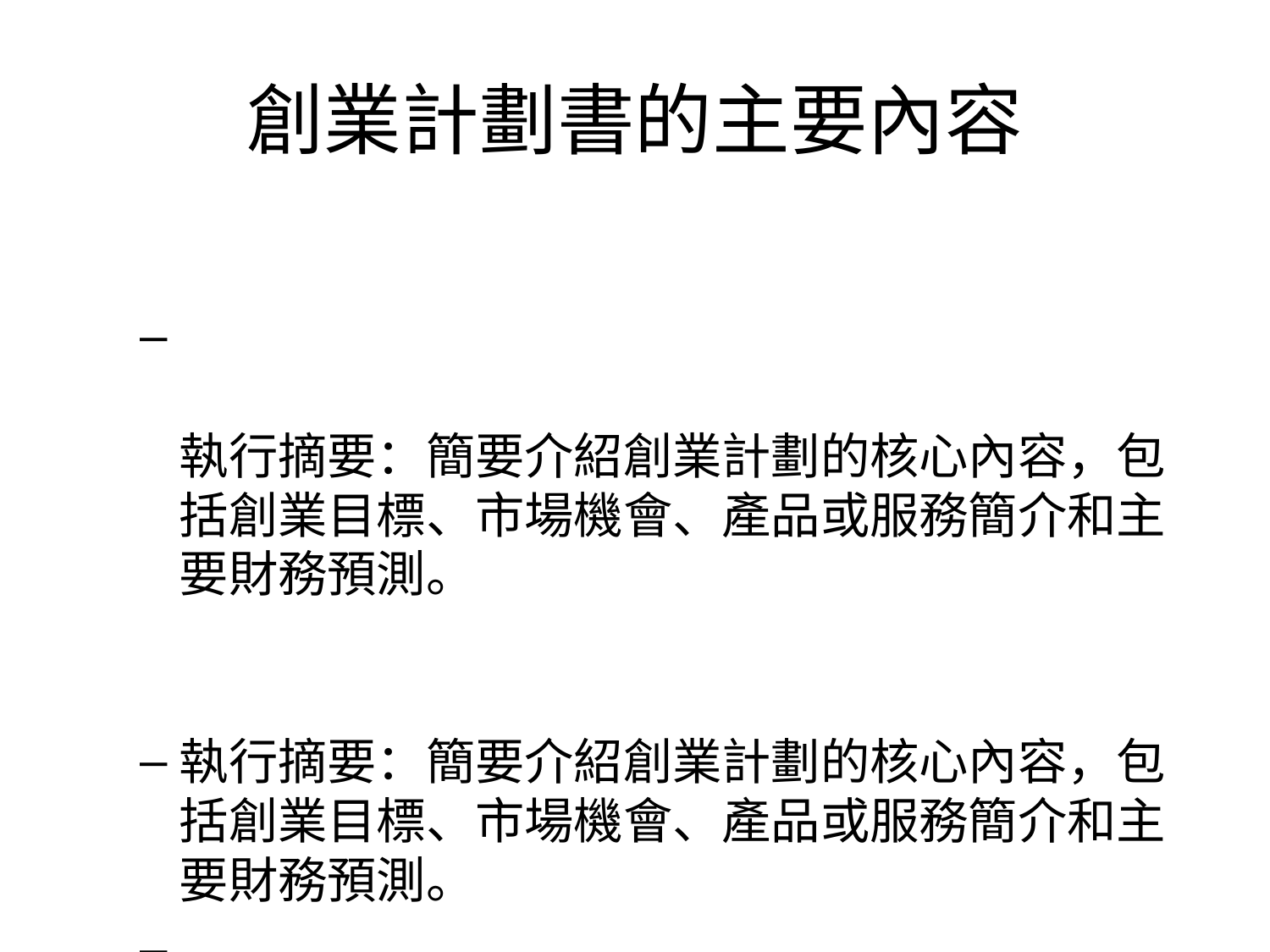

# 創業計劃書的主要內容

執行摘要：簡要介紹創業計劃的核心內容，包括創業目標、市場機會、產品或服務簡介和主要財務預測。
執行摘要：簡要介紹創業計劃的核心內容，包括創業目標、市場機會、產品或服務簡介和主要財務預測。
市場分析：詳細分析目標市場的規模、增長趨勢、競爭環境和客戶需求，說明市場進入的可行性。
市場分析：詳細分析目標市場的規模、增長趨勢、競爭環境和客戶需求，說明市場進入的可行性。
商業模式：描述創業項目的商業模式，包括產品或服務的定價策略、銷售渠道和盈利模式。
商業模式：描述創業項目的商業模式，包括產品或服務的定價策略、銷售渠道和盈利模式。
行銷計劃：制定行銷和推廣策略，確保目標市場能夠有效觸及，並詳細說明各種行銷渠道的預算分配。
行銷計劃：制定行銷和推廣策略，確保目標市場能夠有效觸及，並詳細說明各種行銷渠道的預算分配。
運營計劃：描述業務運營的關鍵環節，包括產品開發、供應鏈管理、物流配送和售後服務。
運營計劃：描述業務運營的關鍵環節，包括產品開發、供應鏈管理、物流配送和售後服務。
管理團隊：介紹創業團隊的成員及其背景，強調團隊的專業能力和創業經驗。
管理團隊：介紹創業團隊的成員及其背景，強調團隊的專業能力和創業經驗。
財務計劃：提供詳細的財務預測，包括收入預測、成本預算、現金流分析和損益表，展示項目的財務可行性。
財務計劃：提供詳細的財務預測，包括收入預測、成本預算、現金流分析和損益表，展示項目的財務可行性。
風險分析：識別潛在的風險因素，如市場風險、技術風險和法律風險，並制定應對策略。
風險分析：識別潛在的風險因素，如市場風險、技術風險和法律風險，並制定應對策略。